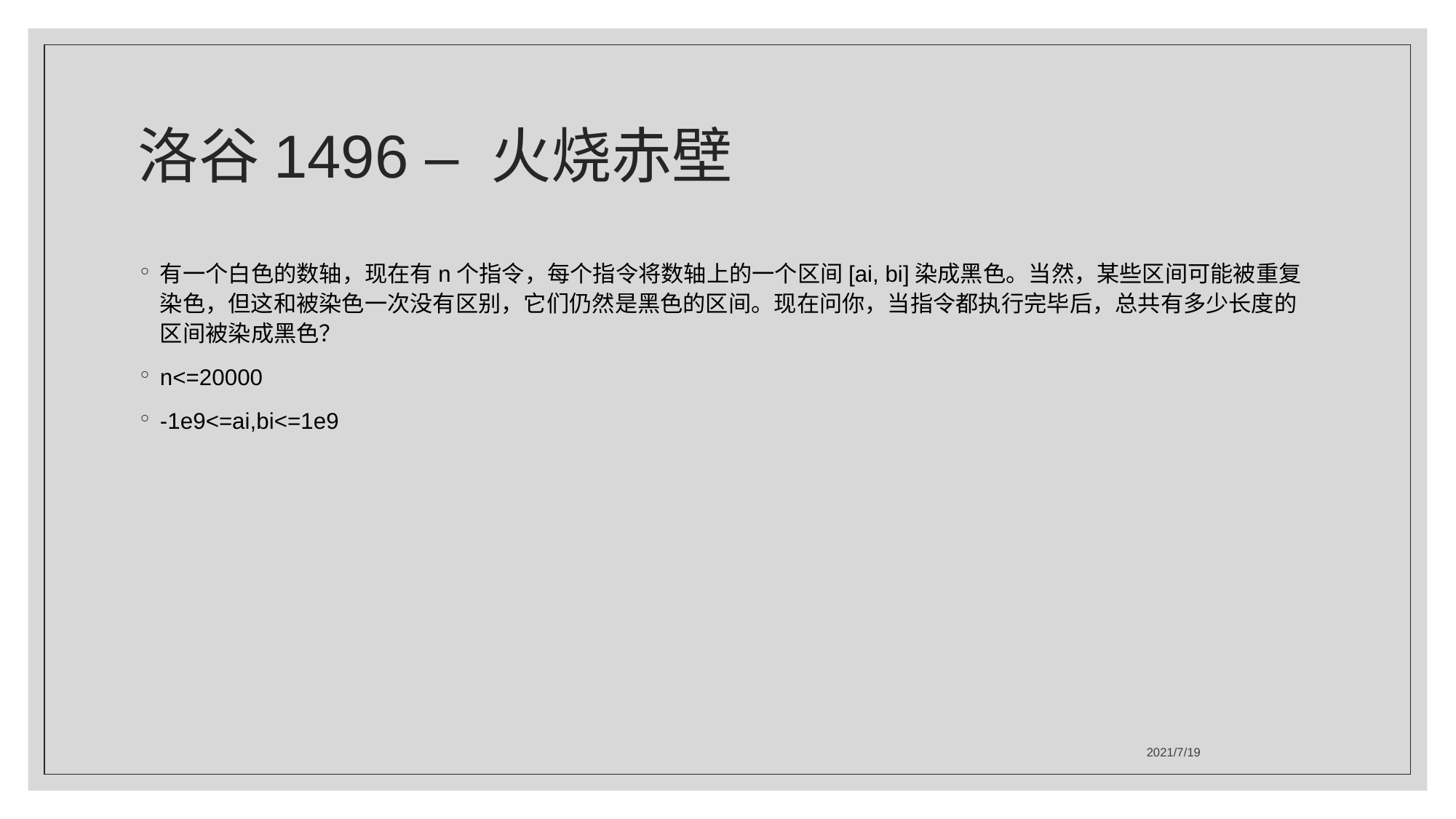

# 洛谷1496 – 火烧赤壁
有一个白色的数轴，现在有n个指令，每个指令将数轴上的一个区间[ai, bi]染成黑色。当然，某些区间可能被重复染色，但这和被染色一次没有区别，它们仍然是黑色的区间。现在问你，当指令都执行完毕后，总共有多少长度的区间被染成黑色？
n<=20000
-1e9<=ai,bi<=1e9
2021/7/19